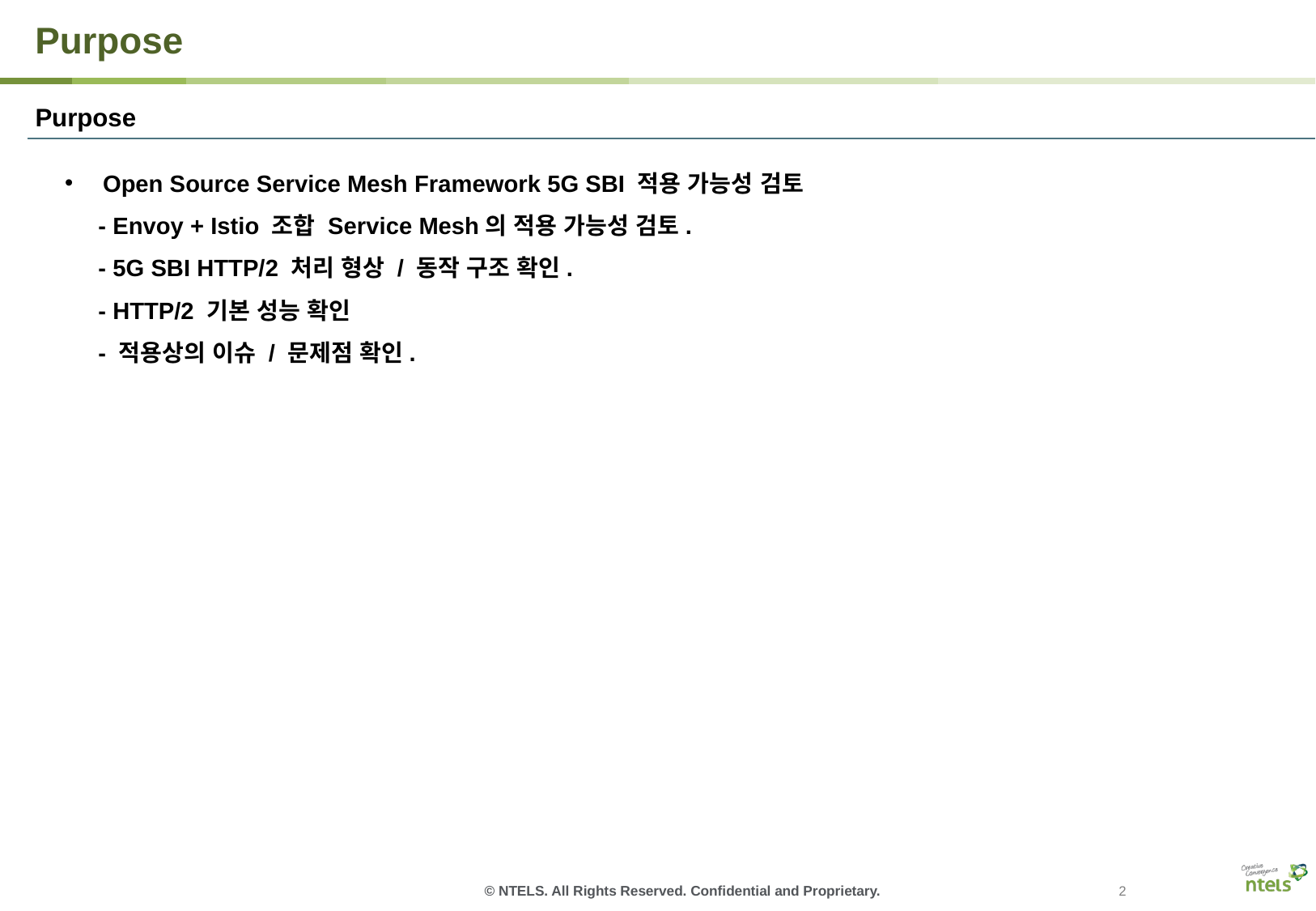

# Purpose
Purpose
Open Source Service Mesh Framework 5G SBI 적용 가능성 검토
     - Envoy + Istio 조합 Service Mesh의 적용 가능성 검토.
     - 5G SBI HTTP/2 처리 형상 / 동작 구조 확인.
     - HTTP/2 기본 성능 확인
     - 적용상의 이슈 / 문제점 확인.